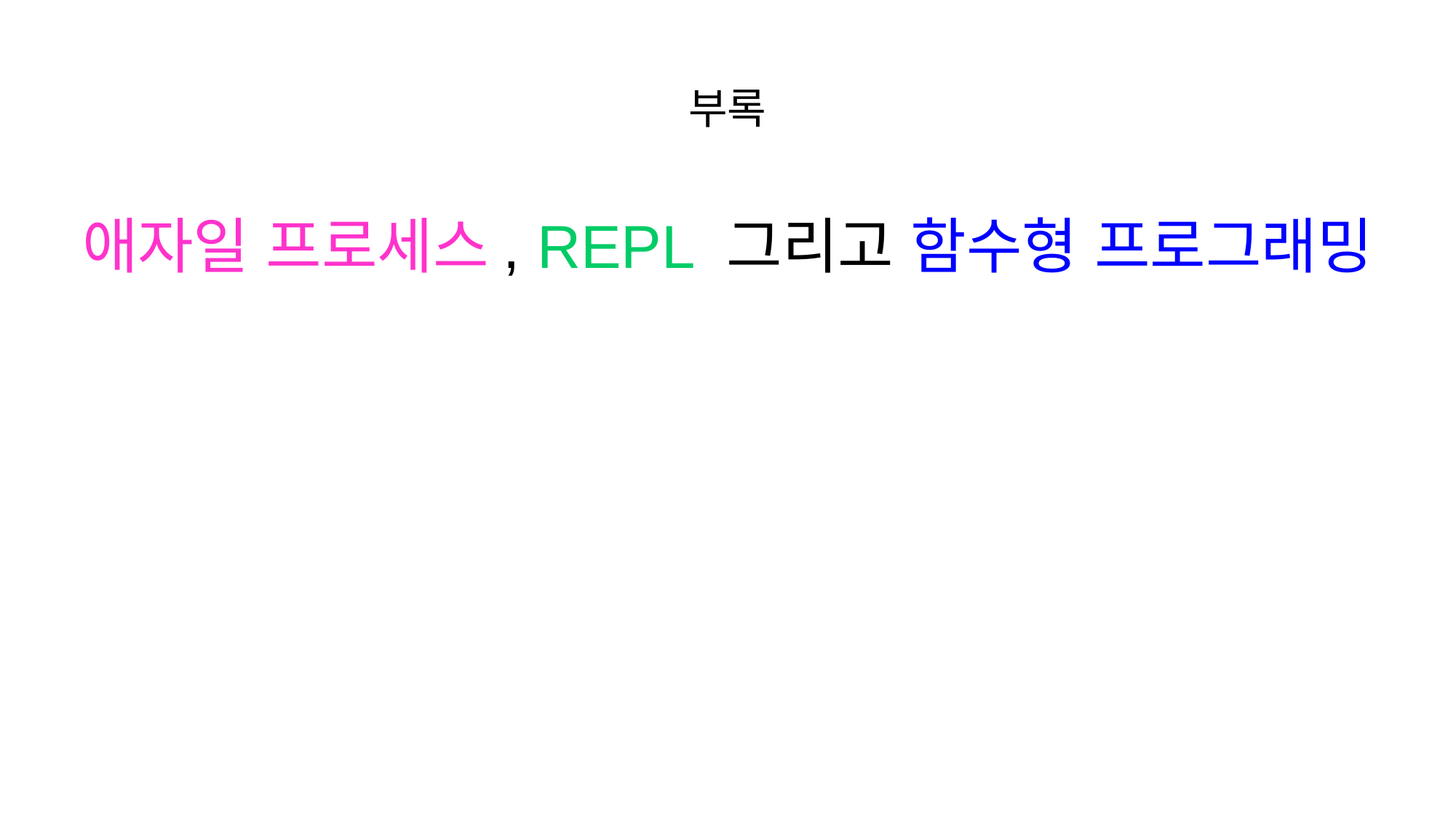

부록
애자일 프로세스, REPL 그리고 함수형 프로그래밍